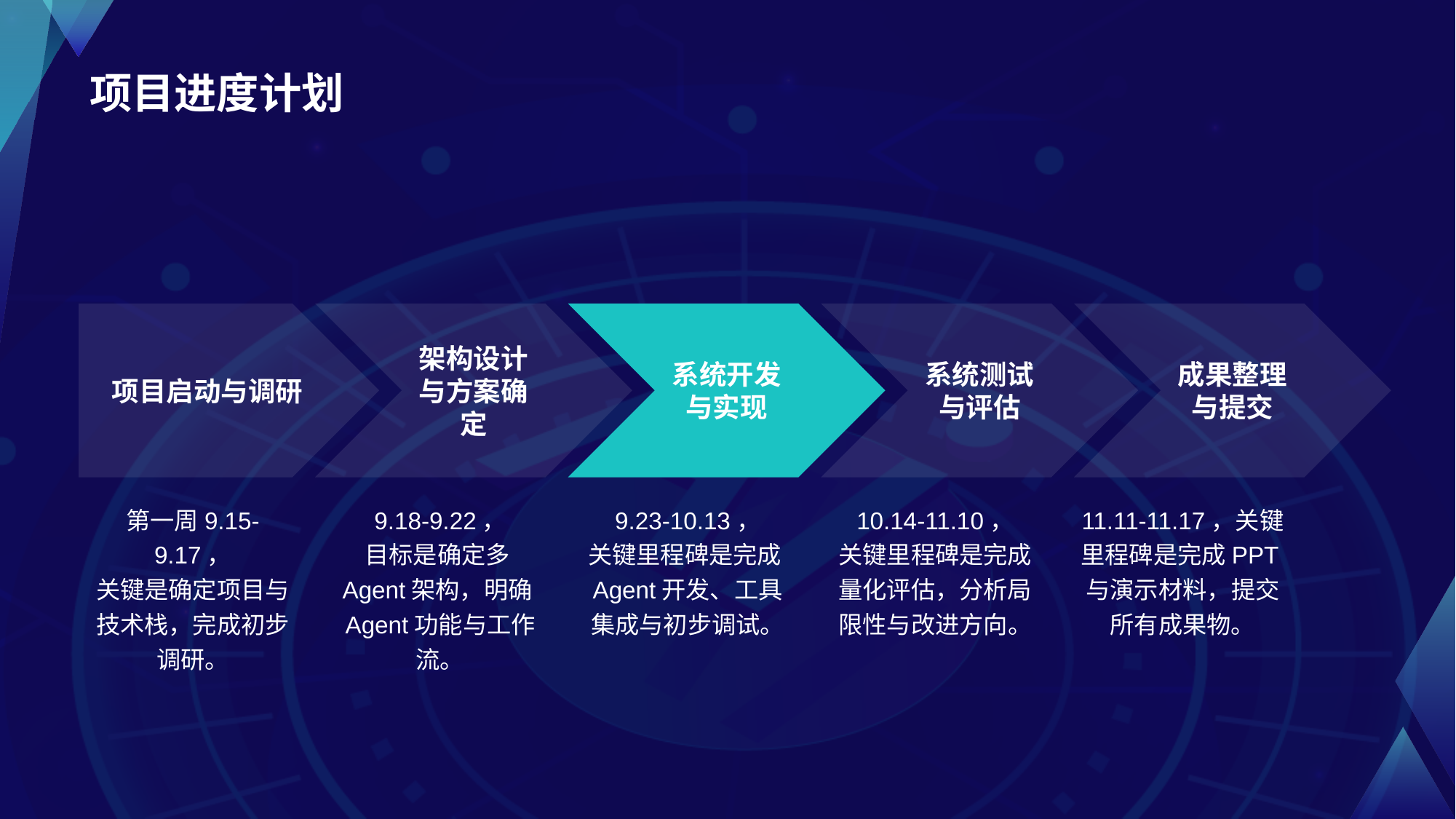

# 项目进度计划

项目启动与调研
第一周9.15-9.17，
关键是确定项目与技术栈，完成初步调研。
架构设计与方案确定
9.18-9.22，
目标是确定多Agent架构，明确Agent功能与工作流。
系统开发与实现
9.23-10.13，
关键里程碑是完成Agent开发、工具集成与初步调试。
系统测试与评估
10.14-11.10，
关键里程碑是完成量化评估，分析局限性与改进方向。
成果整理与提交
11.11-11.17，关键里程碑是完成PPT与演示材料，提交所有成果物。